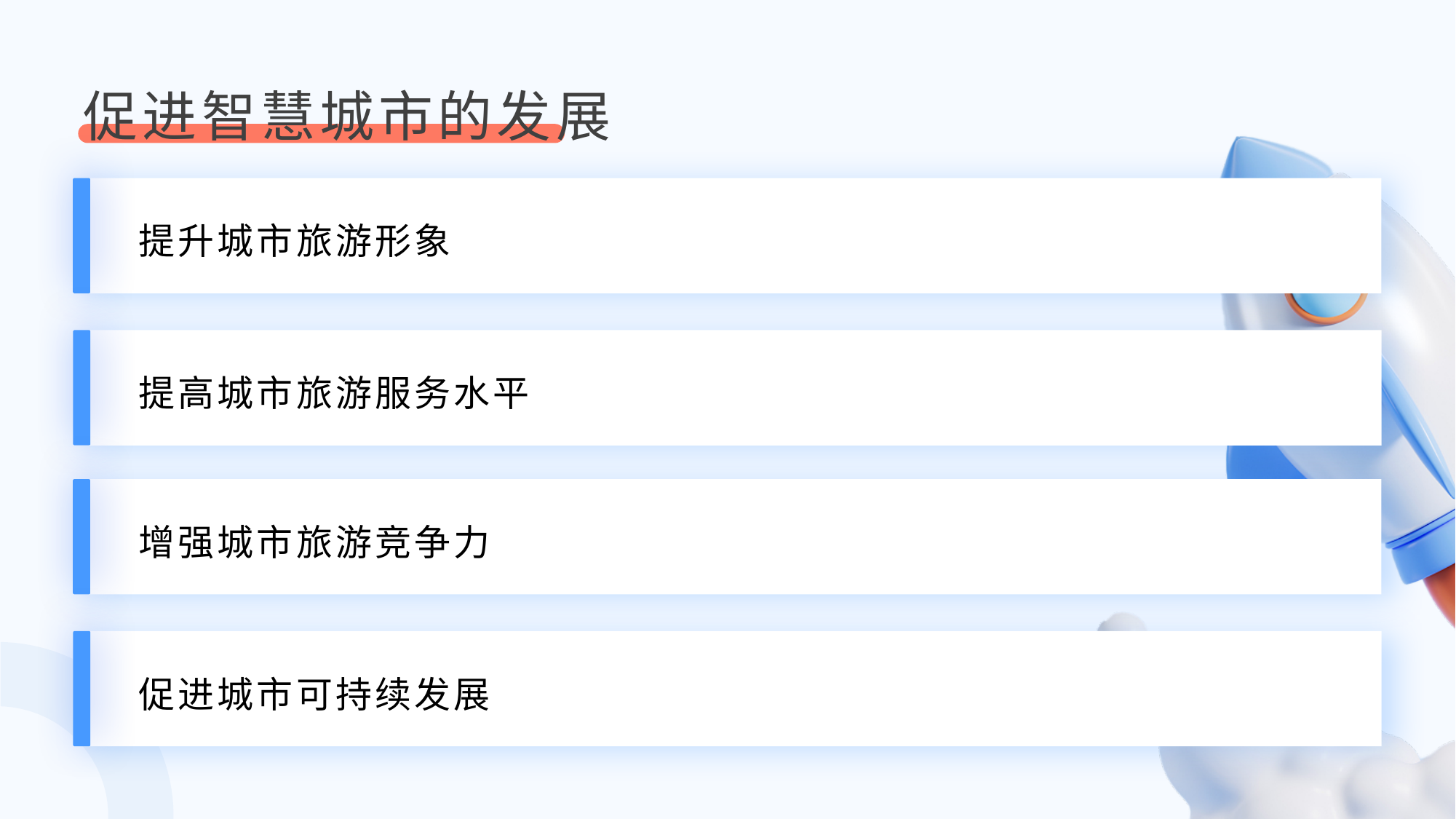

促进智慧城市的发展
提升城市旅游形象

提高城市旅游服务水平

增强城市旅游竞争力

促进城市可持续发展